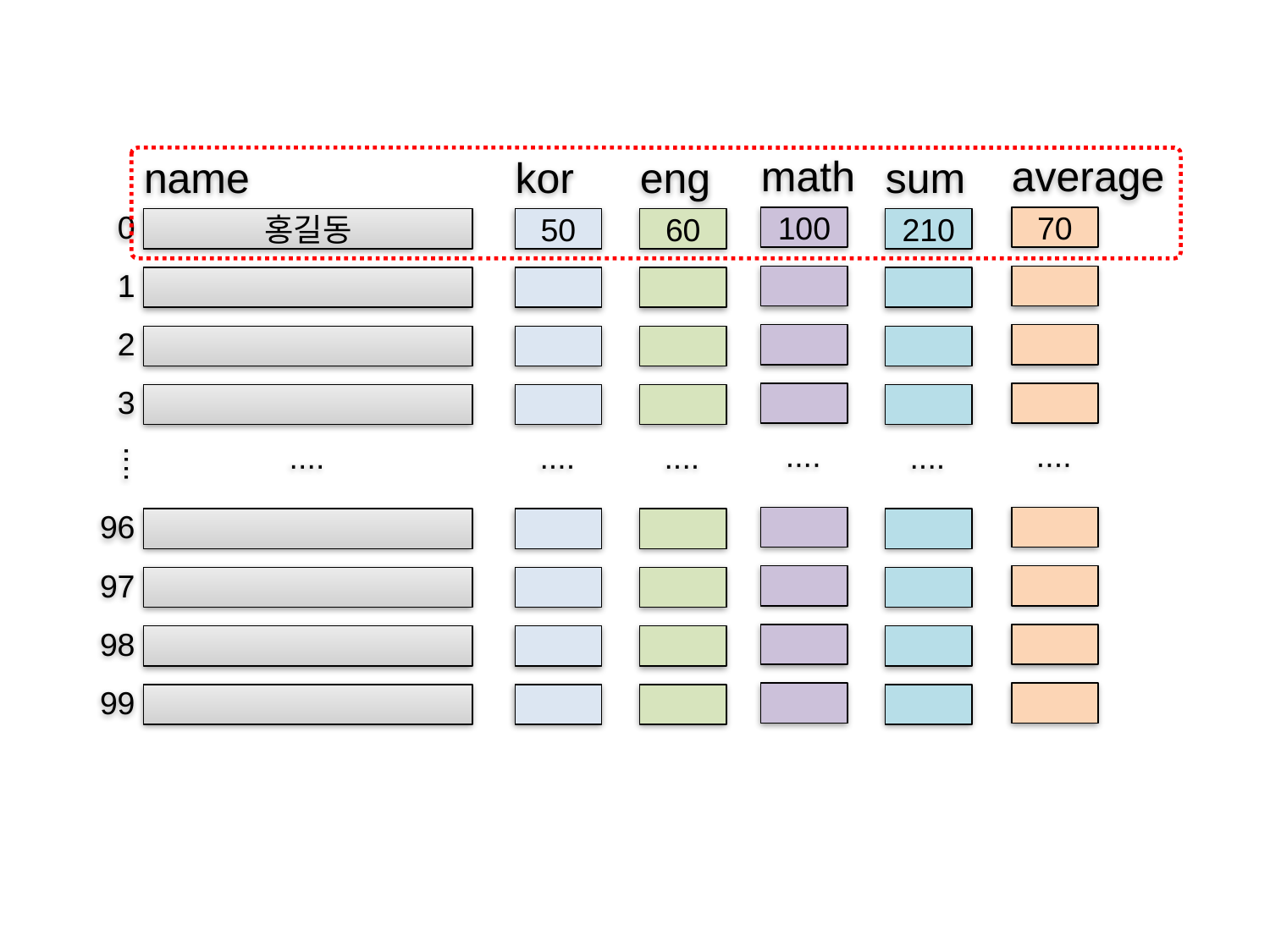

math
average
name
kor
eng
sum

0
1
2
3
∙∙∙∙
96
97
98
99
100

∙∙∙∙

70

∙∙∙∙

홍길동

∙∙∙∙

50

∙∙∙∙

60

∙∙∙∙

210

∙∙∙∙